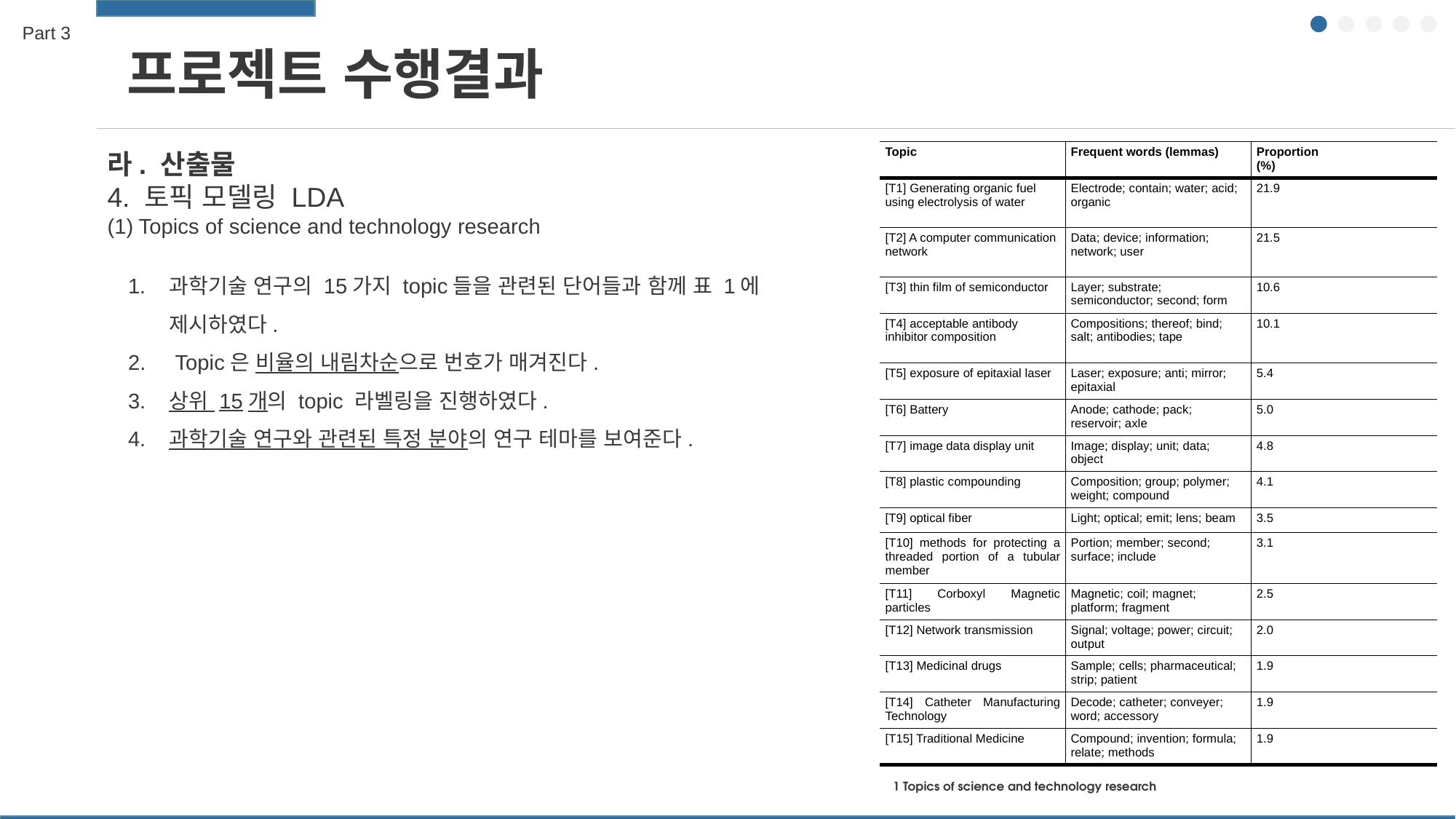

Part 3

프로젝트 수행결과
라. 산출물
4. 토픽 모델링 LDA
(1) Topics of science and technology research
| Topic | Frequent words (lemmas) | Proportion (%) |
| --- | --- | --- |
| [T1] Generating organic fuel using electrolysis of water | Electrode; contain; water; acid; organic | 21.9 |
| [T2] A computer communication network | Data; device; information; network; user | 21.5 |
| [T3] thin film of semiconductor | Layer; substrate; semiconductor; second; form | 10.6 |
| [T4] acceptable antibody inhibitor composition | Compositions; thereof; bind; salt; antibodies; tape | 10.1 |
| [T5] exposure of epitaxial laser | Laser; exposure; anti; mirror; epitaxial | 5.4 |
| [T6] Battery | Anode; cathode; pack; reservoir; axle | 5.0 |
| [T7] image data display unit | Image; display; unit; data; object | 4.8 |
| [T8] plastic compounding | Composition; group; polymer; weight; compound | 4.1 |
| [T9] optical fiber | Light; optical; emit; lens; beam | 3.5 |
| [T10] methods for protecting a threaded portion of a tubular member | Portion; member; second; surface; include | 3.1 |
| [T11] Corboxyl Magnetic particles | Magnetic; coil; magnet; platform; fragment | 2.5 |
| [T12] Network transmission | Signal; voltage; power; circuit; output | 2.0 |
| [T13] Medicinal drugs | Sample; cells; pharmaceutical; strip; patient | 1.9 |
| [T14] Catheter Manufacturing Technology | Decode; catheter; conveyer; word; accessory | 1.9 |
| [T15] Traditional Medicine | Compound; invention; formula; relate; methods | 1.9 |

과학기술 연구의 15가지 topic들을 관련된 단어들과 함께 표 1에 제시하였다.
 Topic은 비율의 내림차순으로 번호가 매겨진다.
상위 15개의 topic 라벨링을 진행하였다.
과학기술 연구와 관련된 특정 분야의 연구 테마를 보여준다.
1 Topics of science and technology research